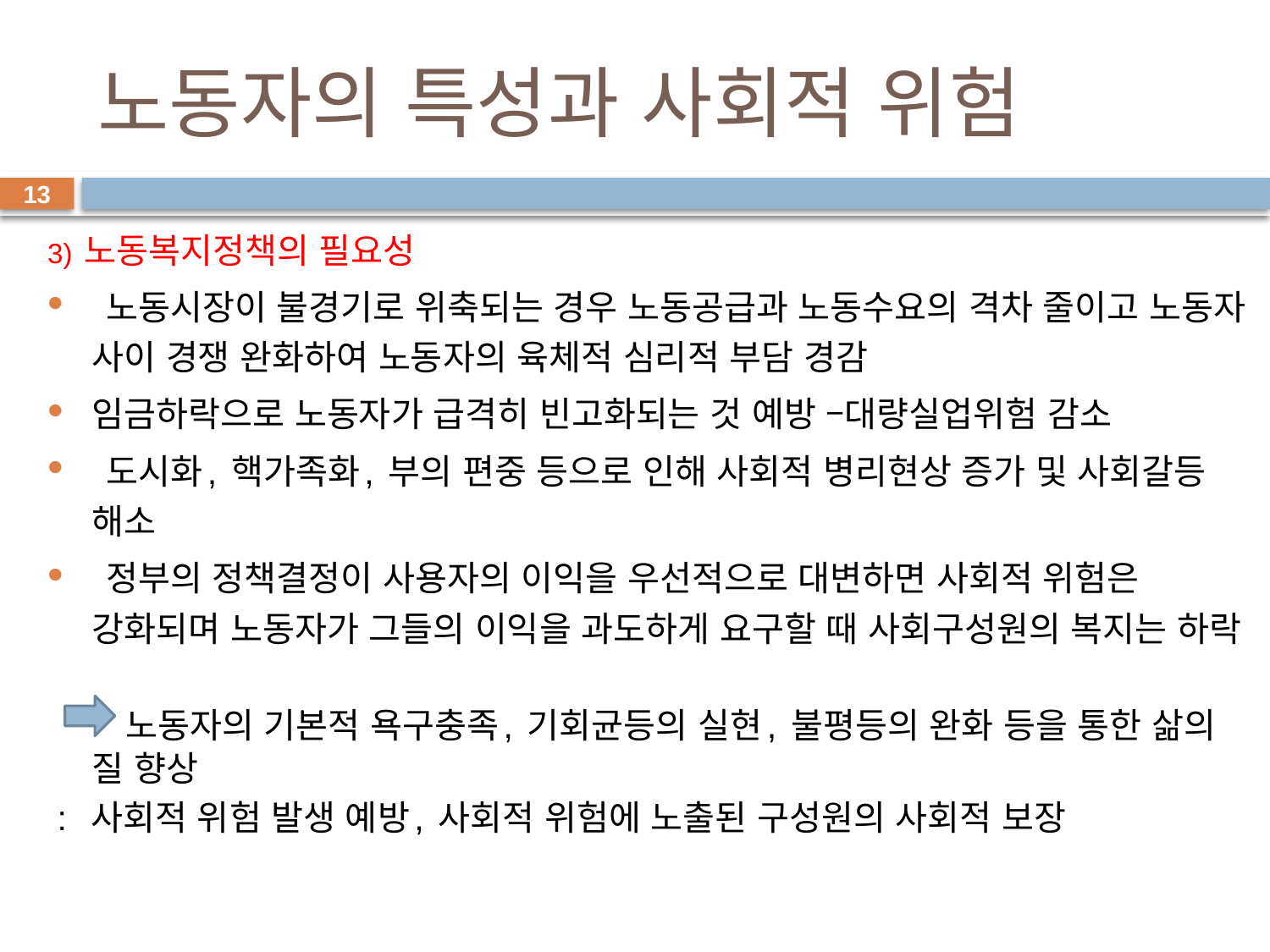

# 노동자의 특성과 사회적 위험
13
3) 노동복지정책의 필요성
 노동시장이 불경기로 위축되는 경우 노동공급과 노동수요의 격차 줄이고 노동자 사이 경쟁 완화하여 노동자의 육체적 심리적 부담 경감
임금하락으로 노동자가 급격히 빈고화되는 것 예방 –대량실업위험 감소
 도시화, 핵가족화, 부의 편중 등으로 인해 사회적 병리현상 증가 및 사회갈등 해소
 정부의 정책결정이 사용자의 이익을 우선적으로 대변하면 사회적 위험은 강화되며 노동자가 그들의 이익을 과도하게 요구할 때 사회구성원의 복지는 하락

      노동자의 기본적 욕구충족, 기회균등의 실현, 불평등의 완화 등을 통한 삶의 질 향상
 :  사회적 위험 발생 예방, 사회적 위험에 노출된 구성원의 사회적 보장